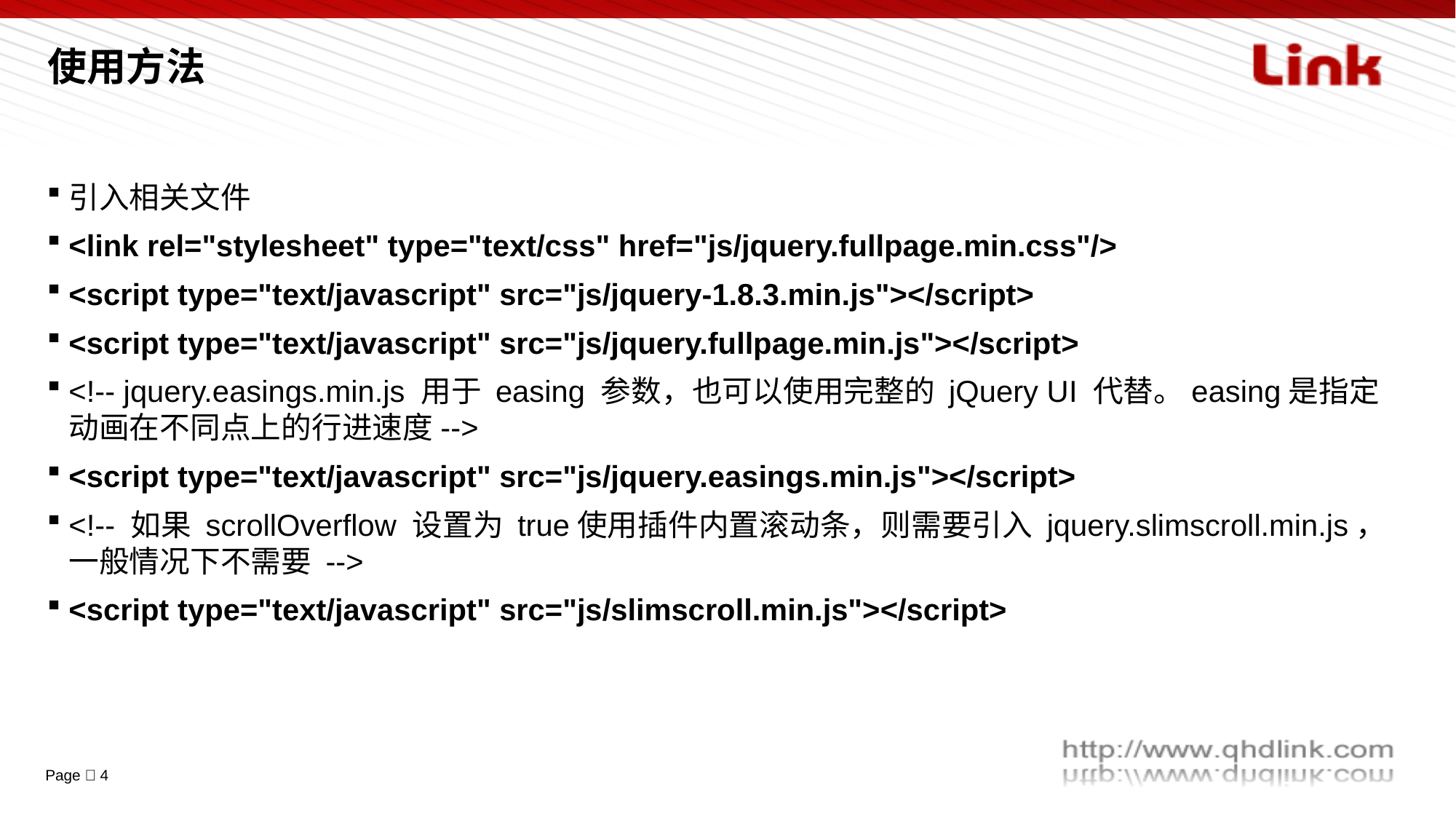

# 使用方法
引入相关文件
<link rel="stylesheet" type="text/css" href="js/jquery.fullpage.min.css"/>
<script type="text/javascript" src="js/jquery-1.8.3.min.js"></script>
<script type="text/javascript" src="js/jquery.fullpage.min.js"></script>
<!-- jquery.easings.min.js 用于 easing 参数，也可以使用完整的 jQuery UI 代替。easing是指定动画在不同点上的行进速度-->
<script type="text/javascript" src="js/jquery.easings.min.js"></script>
<!-- 如果 scrollOverflow 设置为 true使用插件内置滚动条，则需要引入 jquery.slimscroll.min.js，一般情况下不需要 -->
<script type="text/javascript" src="js/slimscroll.min.js"></script>